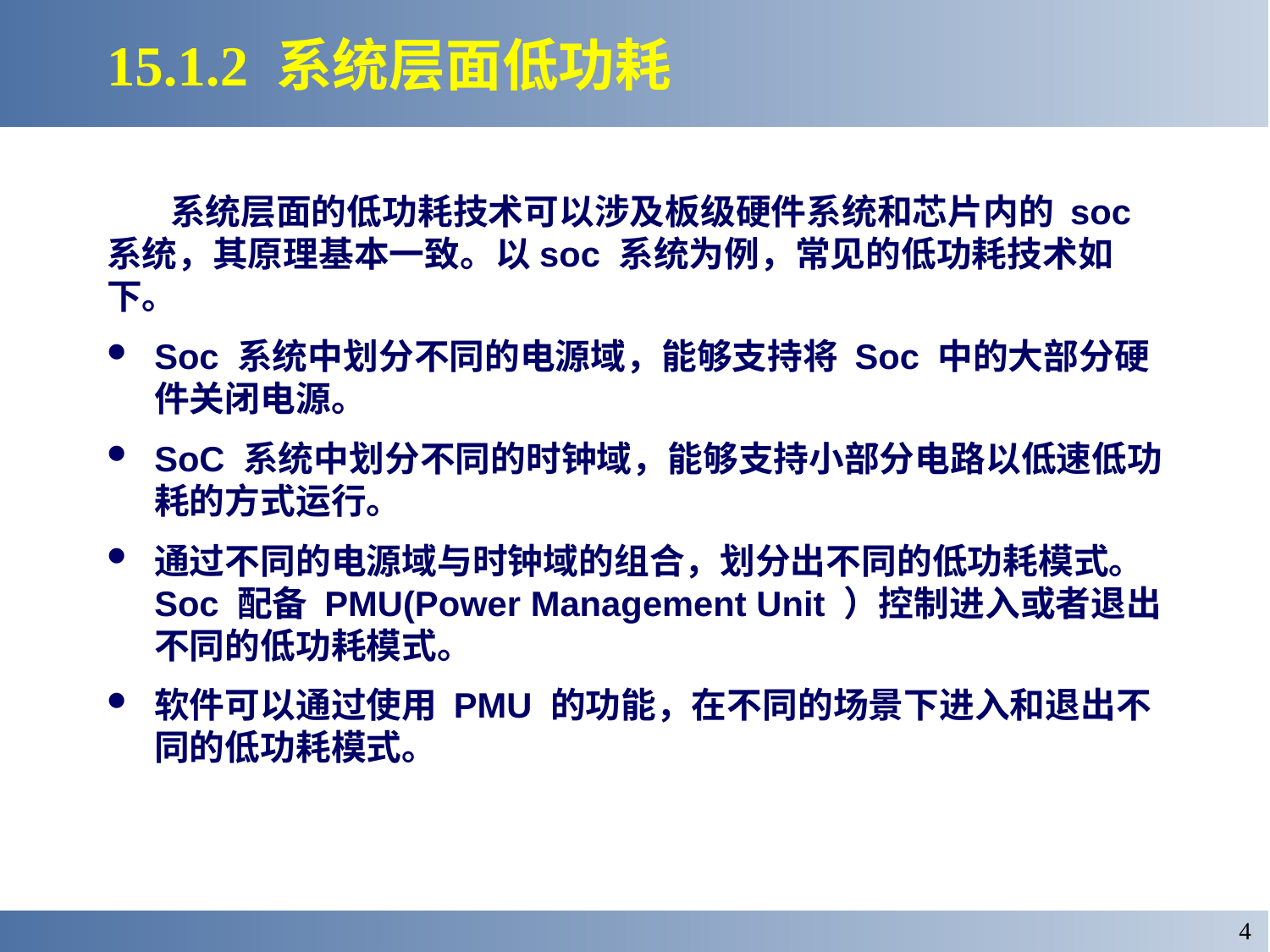

# 15.1.2 系统层面低功耗
系统层面的低功耗技术可以涉及板级硬件系统和芯片内的 soc 系统，其原理基本一致。以soc 系统为例，常见的低功耗技术如下。
Soc 系统中划分不同的电源域，能够支持将 Soc 中的大部分硬件关闭电源。
SoC 系统中划分不同的时钟域，能够支持小部分电路以低速低功耗的方式运行。
通过不同的电源域与时钟域的组合，划分出不同的低功耗模式。 Soc 配备 PMU(Power Management Unit ）控制进入或者退出不同的低功耗模式。
软件可以通过使用 PMU 的功能，在不同的场景下进入和退出不同的低功耗模式。